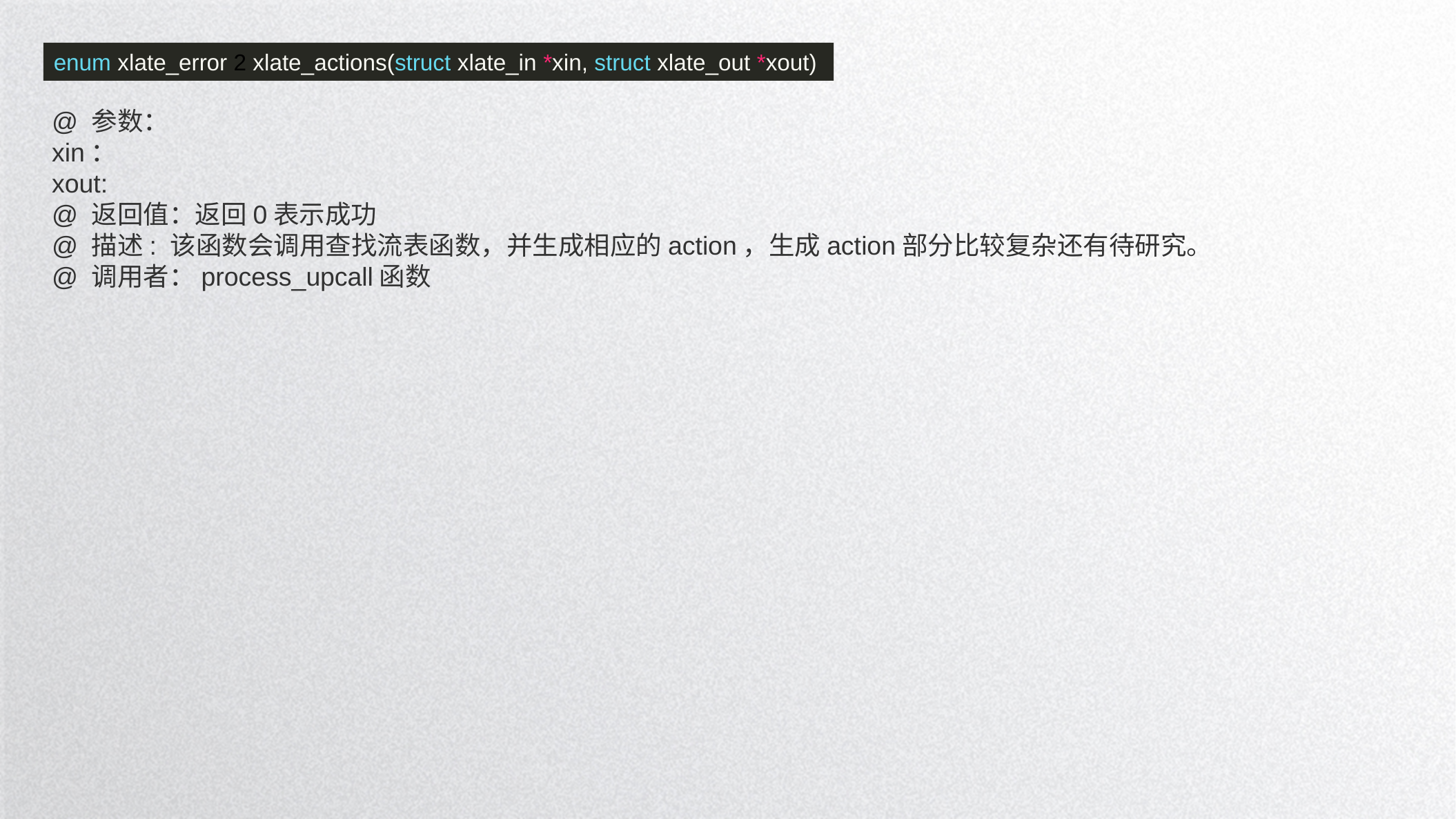

enum xlate_error 2 xlate_actions(struct xlate_in *xin, struct xlate_out *xout)

@ 参数：
xin：
xout:
@ 返回值：返回0表示成功
@ 描述: 该函数会调用查找流表函数，并生成相应的action，生成action部分比较复杂还有待研究。
@ 调用者：process_upcall函数